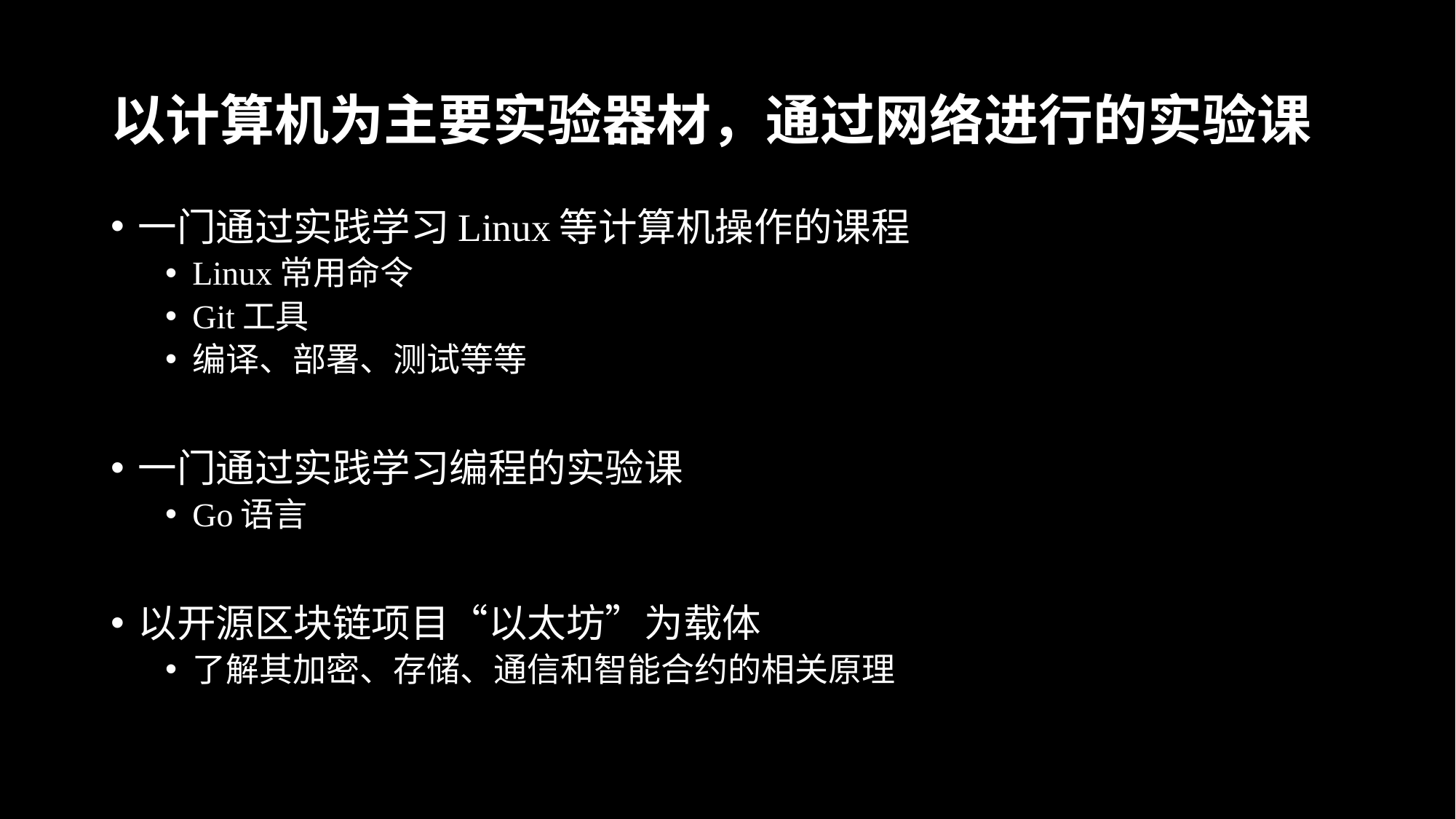

# 以计算机为主要实验器材，通过网络进行的实验课
一门通过实践学习Linux等计算机操作的课程
Linux常用命令
Git工具
编译、部署、测试等等

一门通过实践学习编程的实验课
Go语言

以开源区块链项目“以太坊”为载体
了解其加密、存储、通信和智能合约的相关原理